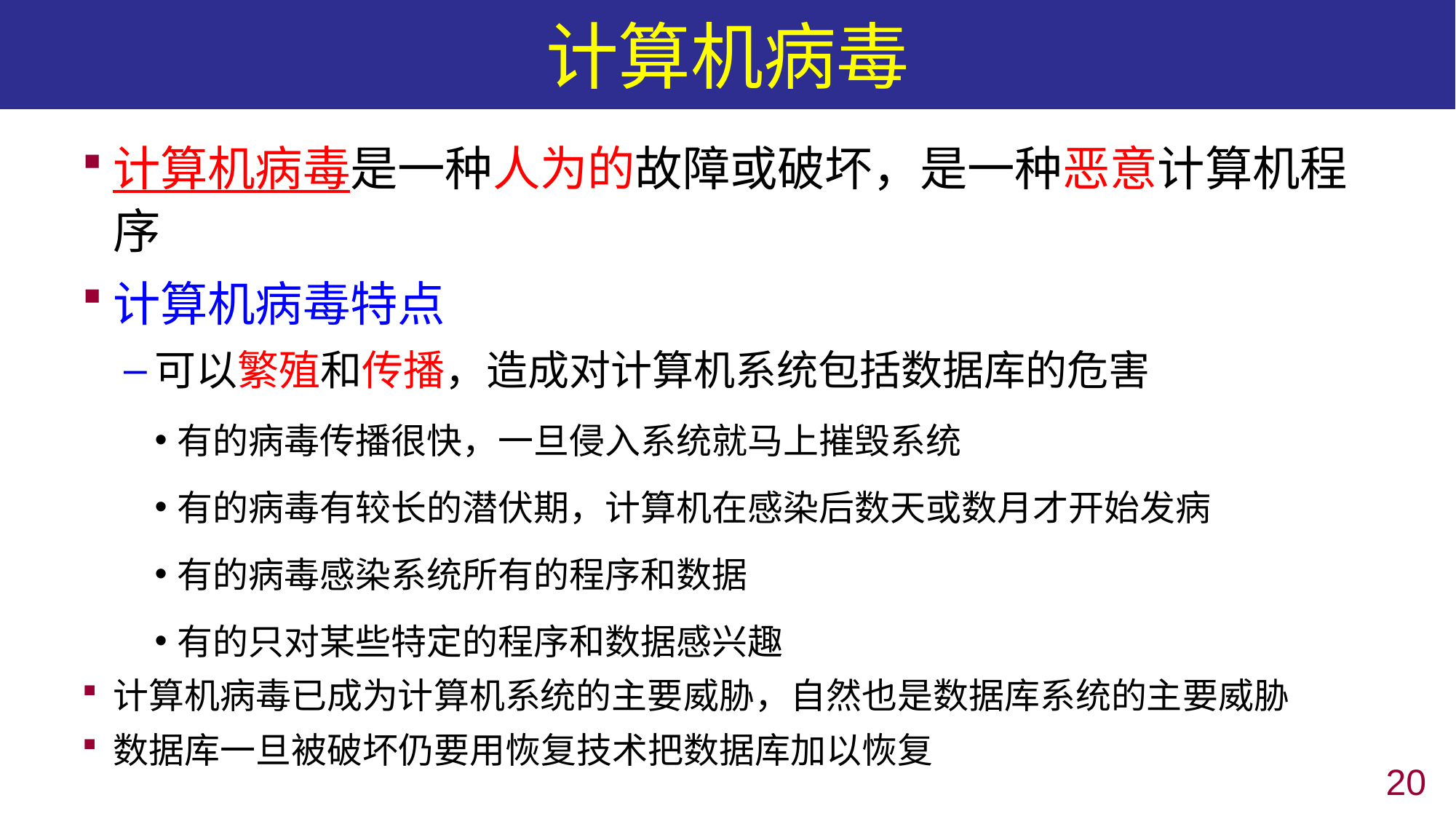

# 计算机病毒
计算机病毒是一种人为的故障或破坏，是一种恶意计算机程序
计算机病毒特点
可以繁殖和传播，造成对计算机系统包括数据库的危害
有的病毒传播很快，一旦侵入系统就马上摧毁系统
有的病毒有较长的潜伏期，计算机在感染后数天或数月才开始发病
有的病毒感染系统所有的程序和数据
有的只对某些特定的程序和数据感兴趣
计算机病毒已成为计算机系统的主要威胁，自然也是数据库系统的主要威胁
数据库一旦被破坏仍要用恢复技术把数据库加以恢复
20